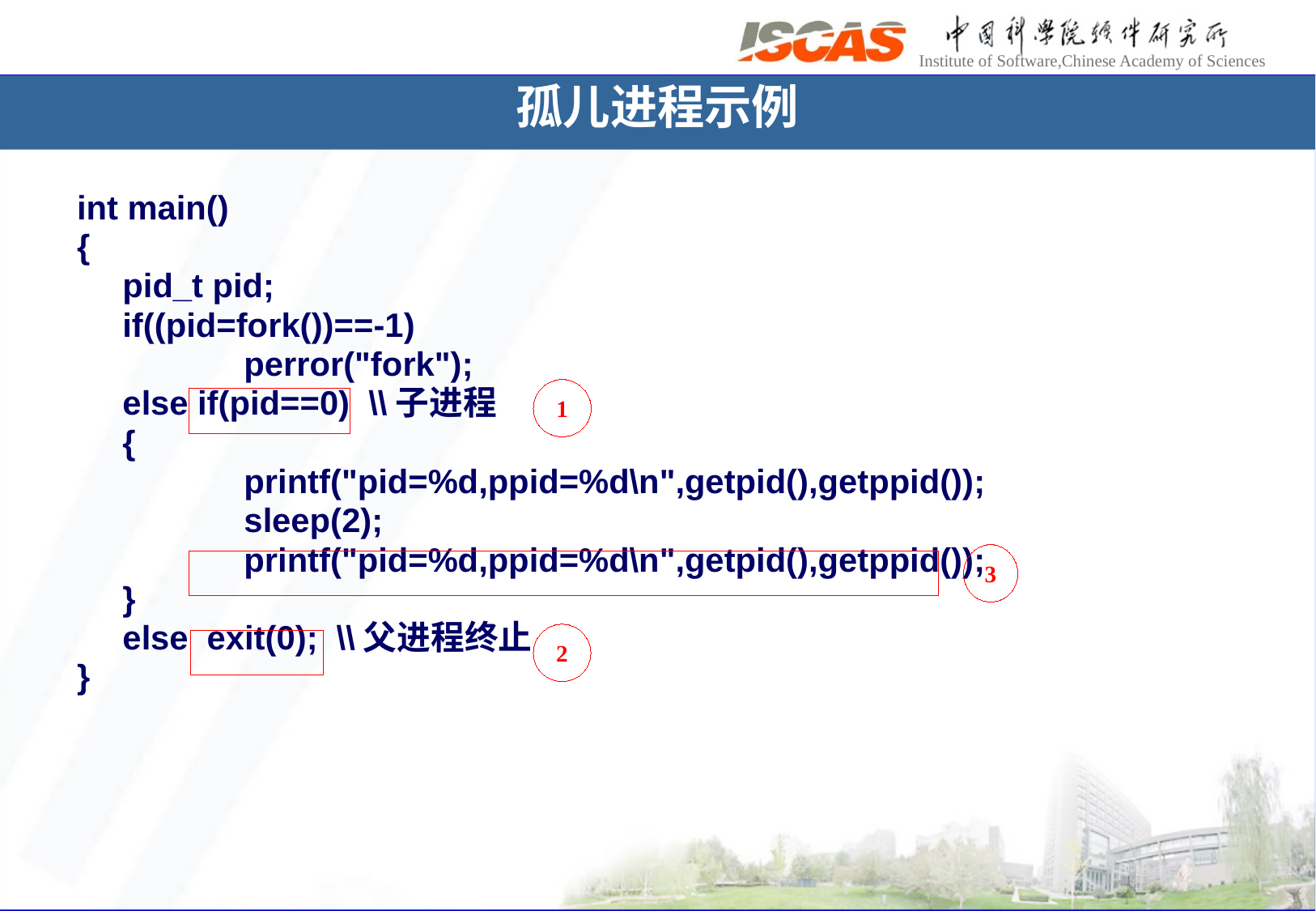

# 孤儿进程示例
int main()
{
	pid_t pid;
	if((pid=fork())==-1)
		perror("fork");
	else if(pid==0)  \\子进程
	{
		printf("pid=%d,ppid=%d\n",getpid(),getppid());
		sleep(2);
		printf("pid=%d,ppid=%d\n",getpid(),getppid());
	}
	else  exit(0);  \\父进程终止
}
1

3

2